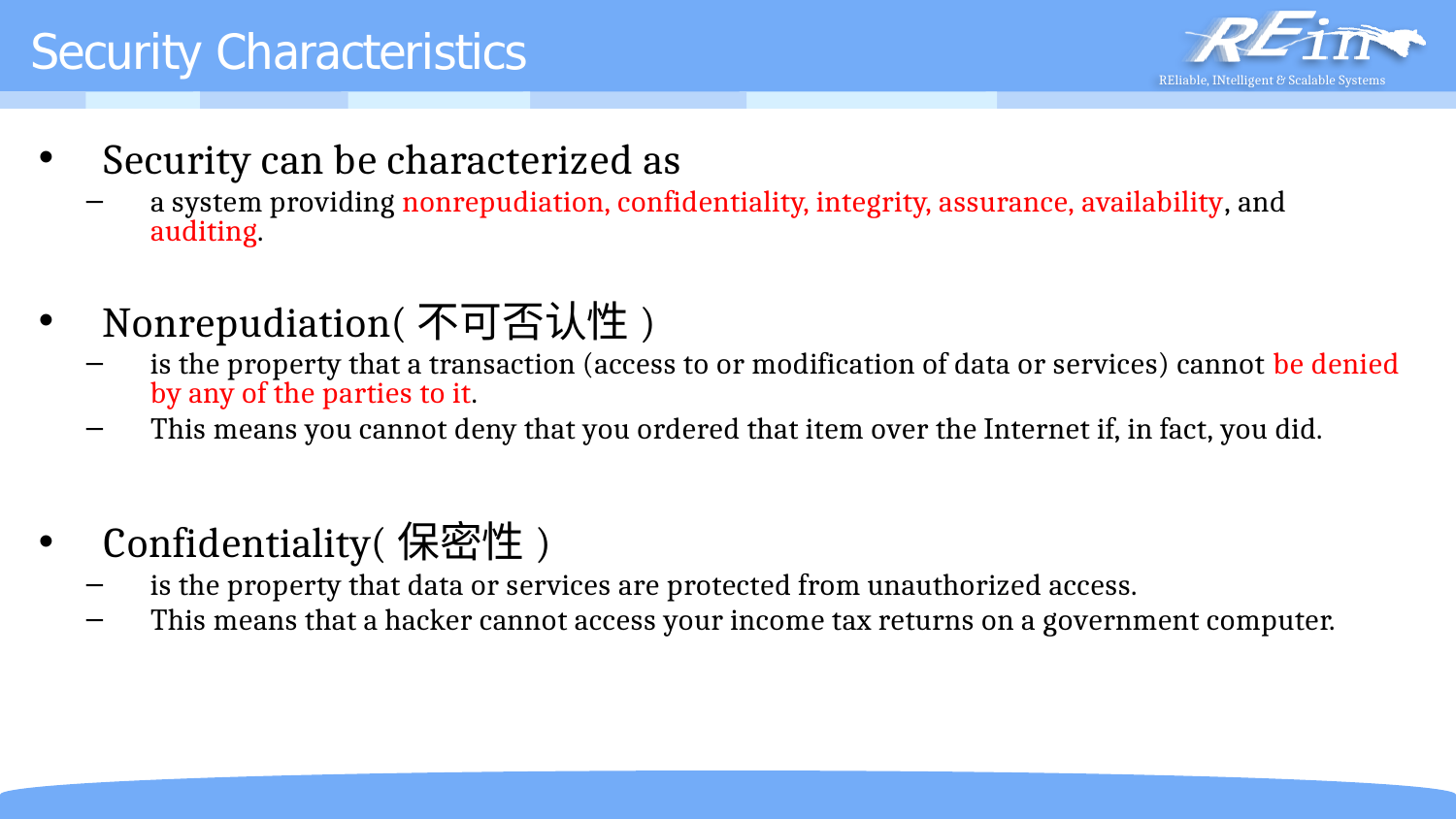

# Security Characteristics
Security can be characterized as
a system providing nonrepudiation, confidentiality, integrity, assurance, availability, and auditing.

Nonrepudiation(不可否认性)
is the property that a transaction (access to or modification of data or services) cannot be denied by any of the parties to it.
This means you cannot deny that you ordered that item over the Internet if, in fact, you did.

Confidentiality(保密性)
is the property that data or services are protected from unauthorized access.
This means that a hacker cannot access your income tax returns on a government computer.
40